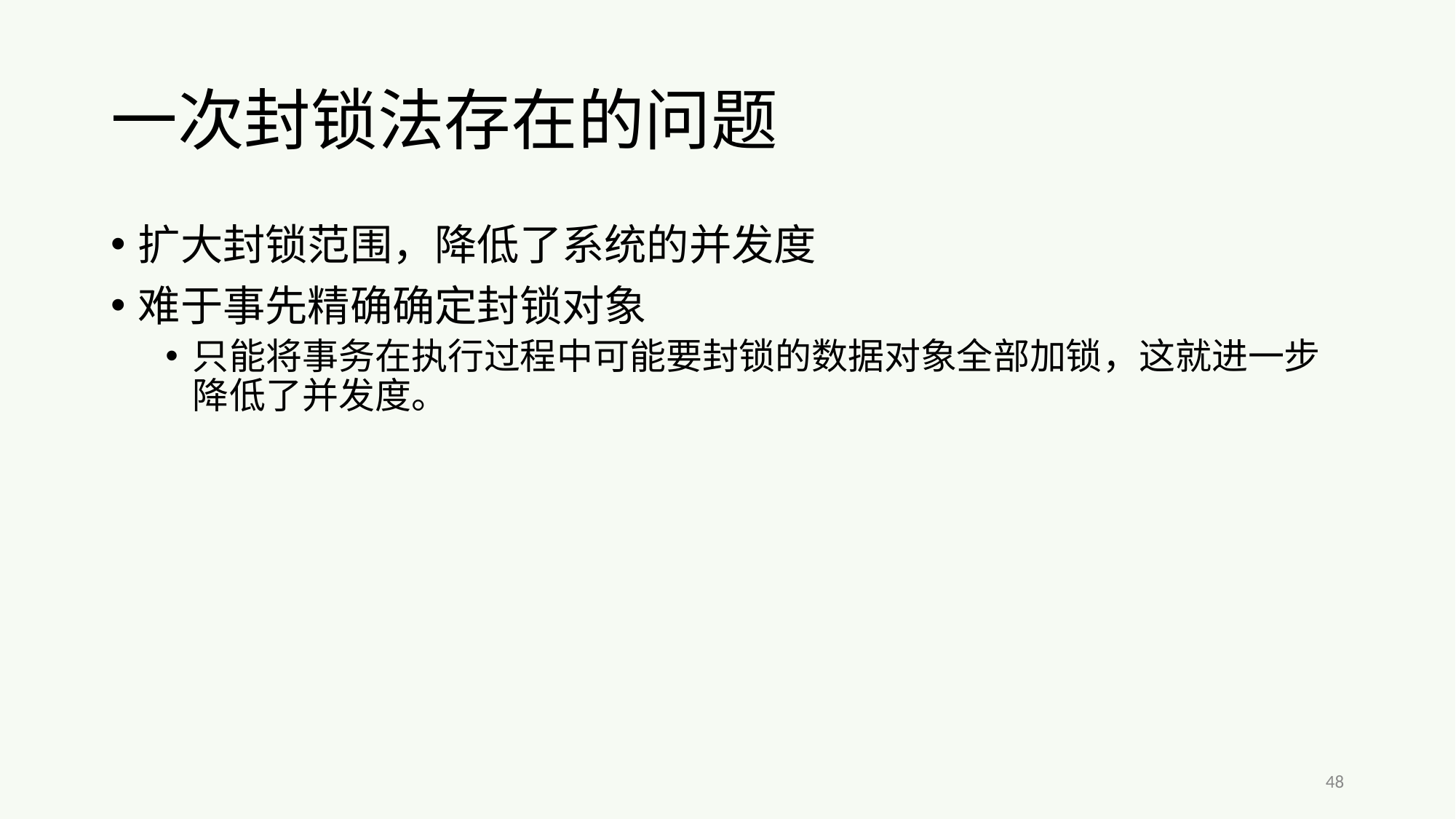

# 一次封锁法存在的问题
扩大封锁范围，降低了系统的并发度
难于事先精确确定封锁对象
只能将事务在执行过程中可能要封锁的数据对象全部加锁，这就进一步降低了并发度。

48